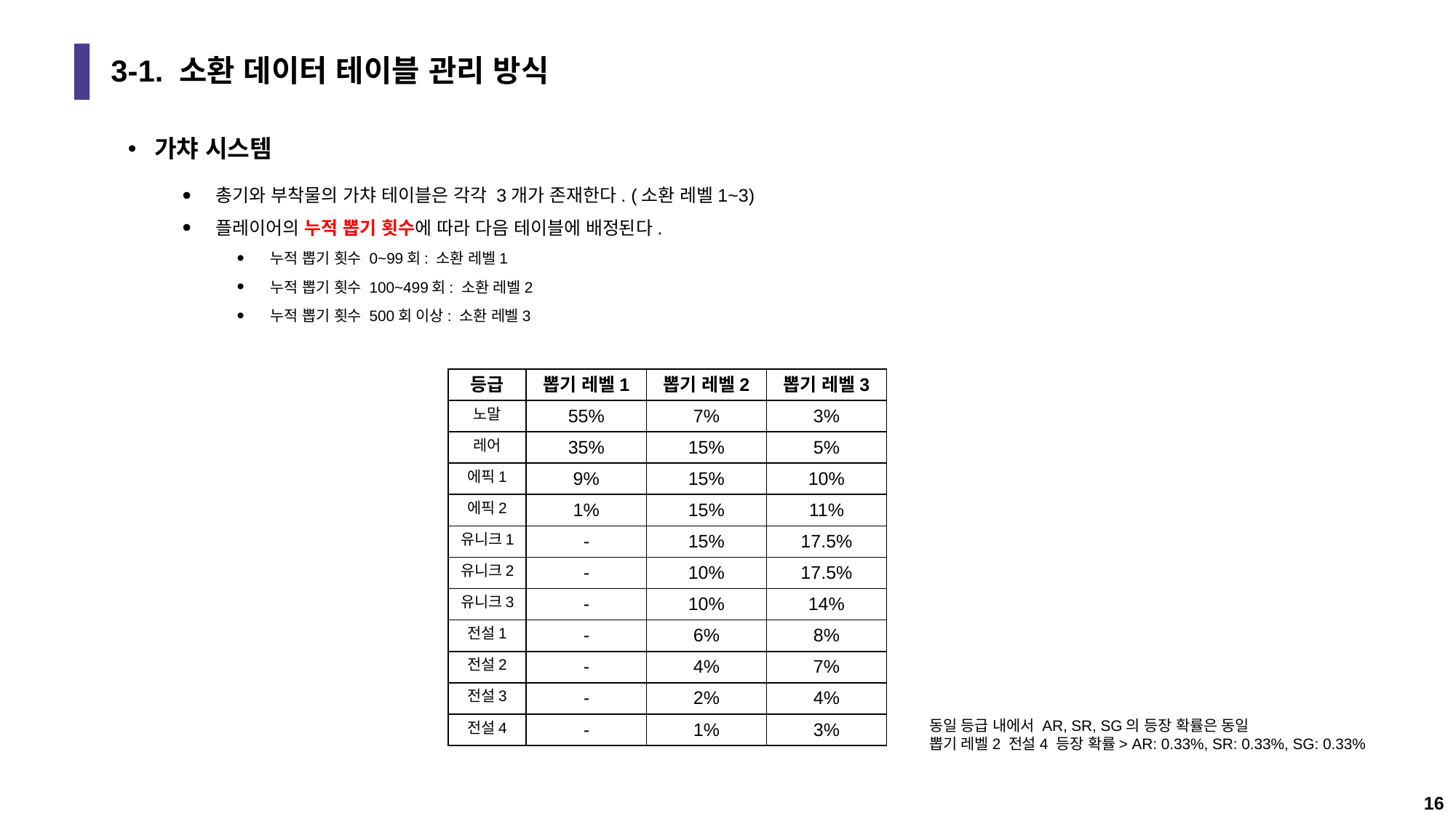

# 3-1. 소환 데이터 테이블 관리 방식
가챠 시스템

총기와 부착물의 가챠 테이블은 각각 3개가 존재한다. (소환 레벨1~3)
플레이어의 누적 뽑기 횟수에 따라 다음 테이블에 배정된다.
누적 뽑기 횟수 0~99회: 소환 레벨1
누적 뽑기 횟수 100~499회: 소환 레벨2
누적 뽑기 횟수 500회 이상: 소환 레벨3
| 등급 | 뽑기 레벨1 | 뽑기 레벨2 | 뽑기 레벨3 |
| --- | --- | --- | --- |
| 노말 | 55% | 7% | 3% |
| 레어 | 35% | 15% | 5% |
| 에픽1 | 9% | 15% | 10% |
| 에픽2 | 1% | 15% | 11% |
| 유니크1 | - | 15% | 17.5% |
| 유니크2 | - | 10% | 17.5% |
| 유니크3 | - | 10% | 14% |
| 전설1 | - | 6% | 8% |
| 전설2 | - | 4% | 7% |
| 전설3 | - | 2% | 4% |
| 전설4 | - | 1% | 3% |
동일 등급 내에서 AR, SR, SG의 등장 확률은 동일
뽑기 레벨2 전설4 등장 확률> AR: 0.33%, SR: 0.33%, SG: 0.33%